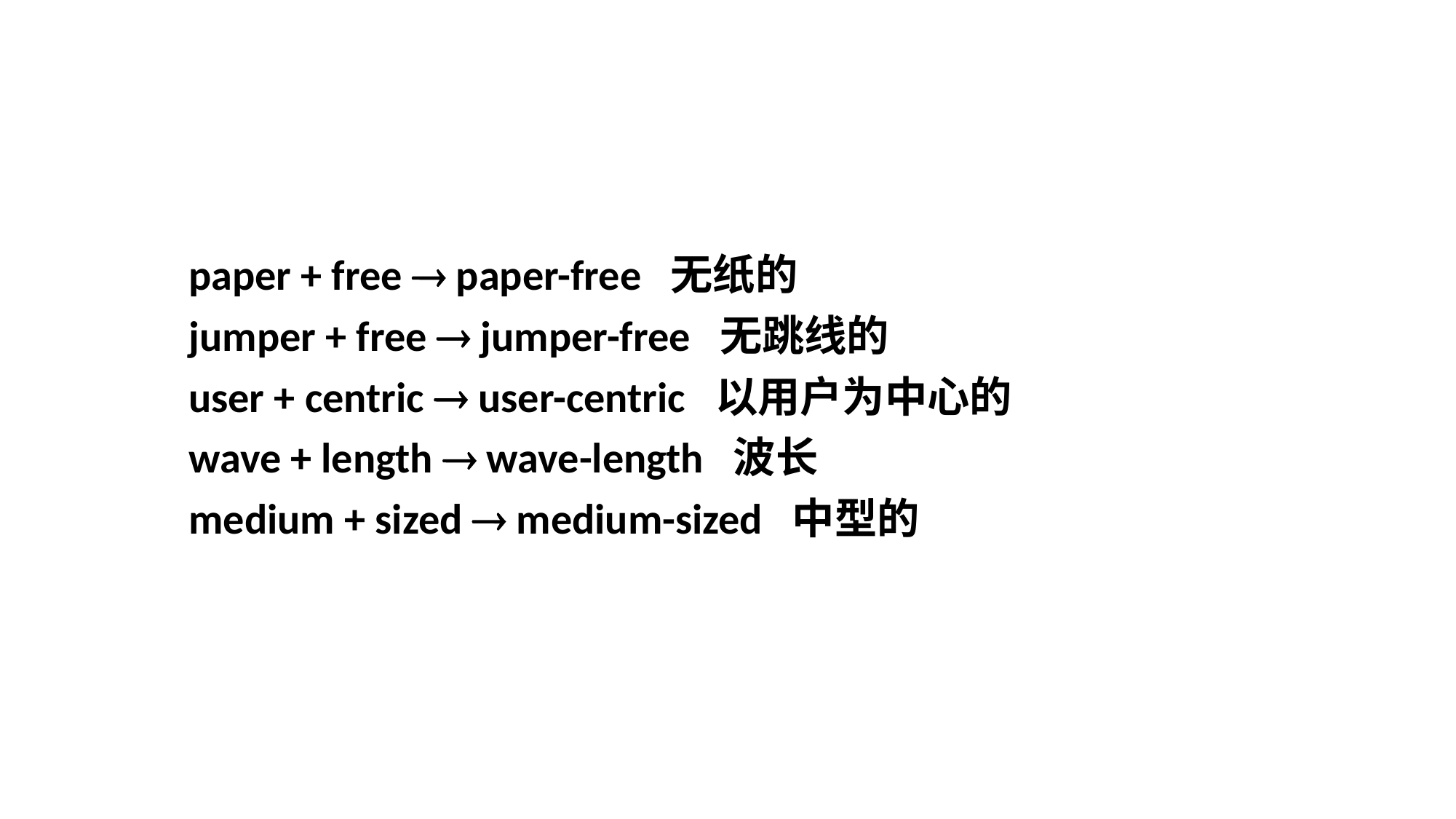

#
paper + free → paper-free  无纸的
jumper + free → jumper-free  无跳线的
user + centric → user-centric  以用户为中心的
wave + length → wave-length  波长
medium + sized → medium-sized  中型的